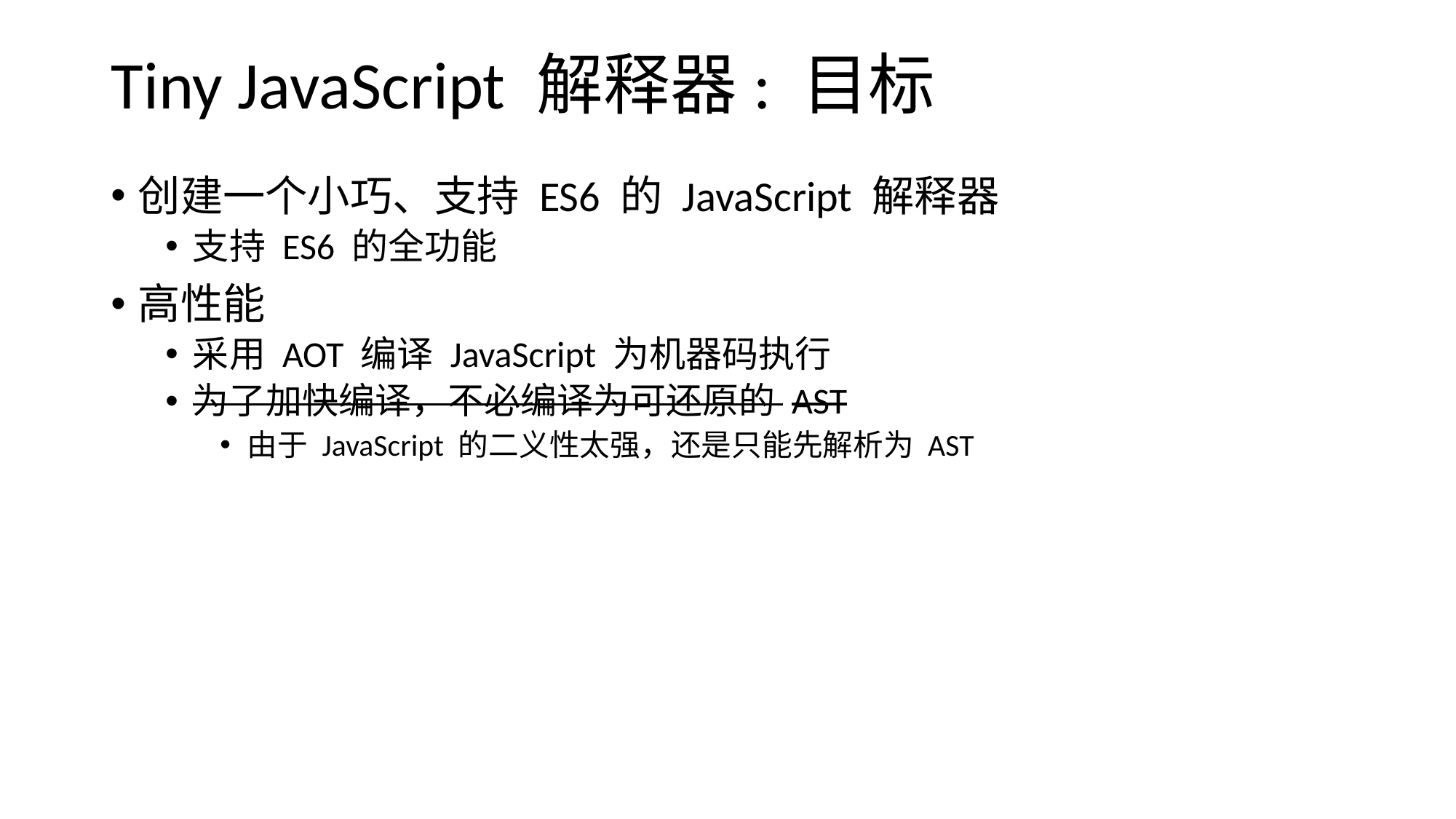

# Tiny JavaScript 解释器: 目标
创建一个小巧、支持 ES6 的 JavaScript 解释器
支持 ES6 的全功能
高性能
采用 AOT 编译 JavaScript 为机器码执行
为了加快编译，不必编译为可还原的 AST
由于 JavaScript 的二义性太强，还是只能先解析为 AST